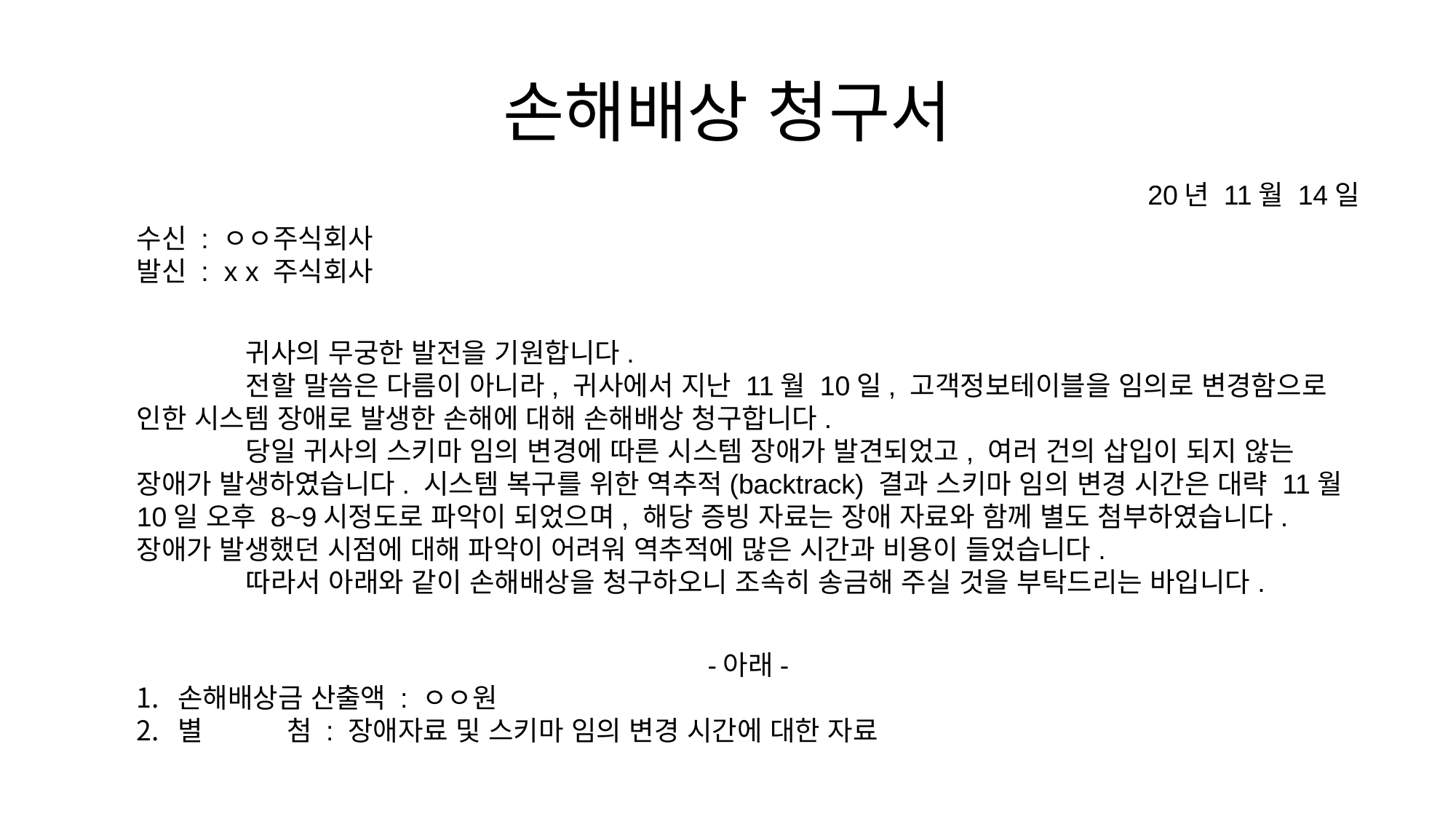

# 손해배상 청구서
20년 11월 14일
수신 : ㅇㅇ주식회사
발신 :  x x 주식회사
	귀사의 무궁한 발전을 기원합니다.
	전할 말씀은 다름이 아니라, 귀사에서 지난 11월 10일, 고객정보테이블을 임의로 변경함으로 인한 시스템 장애로 발생한 손해에 대해 손해배상 청구합니다.
	당일 귀사의 스키마 임의 변경에 따른 시스템 장애가 발견되었고, 여러 건의 삽입이 되지 않는 장애가 발생하였습니다. 시스템 복구를 위한 역추적(backtrack) 결과 스키마 임의 변경 시간은 대략 11월 10일 오후 8~9시정도로 파악이 되었으며, 해당 증빙 자료는 장애 자료와 함께 별도 첨부하였습니다. 장애가 발생했던 시점에 대해 파악이 어려워 역추적에 많은 시간과 비용이 들었습니다.
	따라서 아래와 같이 손해배상을 청구하오니 조속히 송금해 주실 것을 부탁드리는 바입니다.
-아래-
손해배상금 산출액 : ㅇㅇ원
별	첨 : 장애자료 및 스키마 임의 변경 시간에 대한 자료